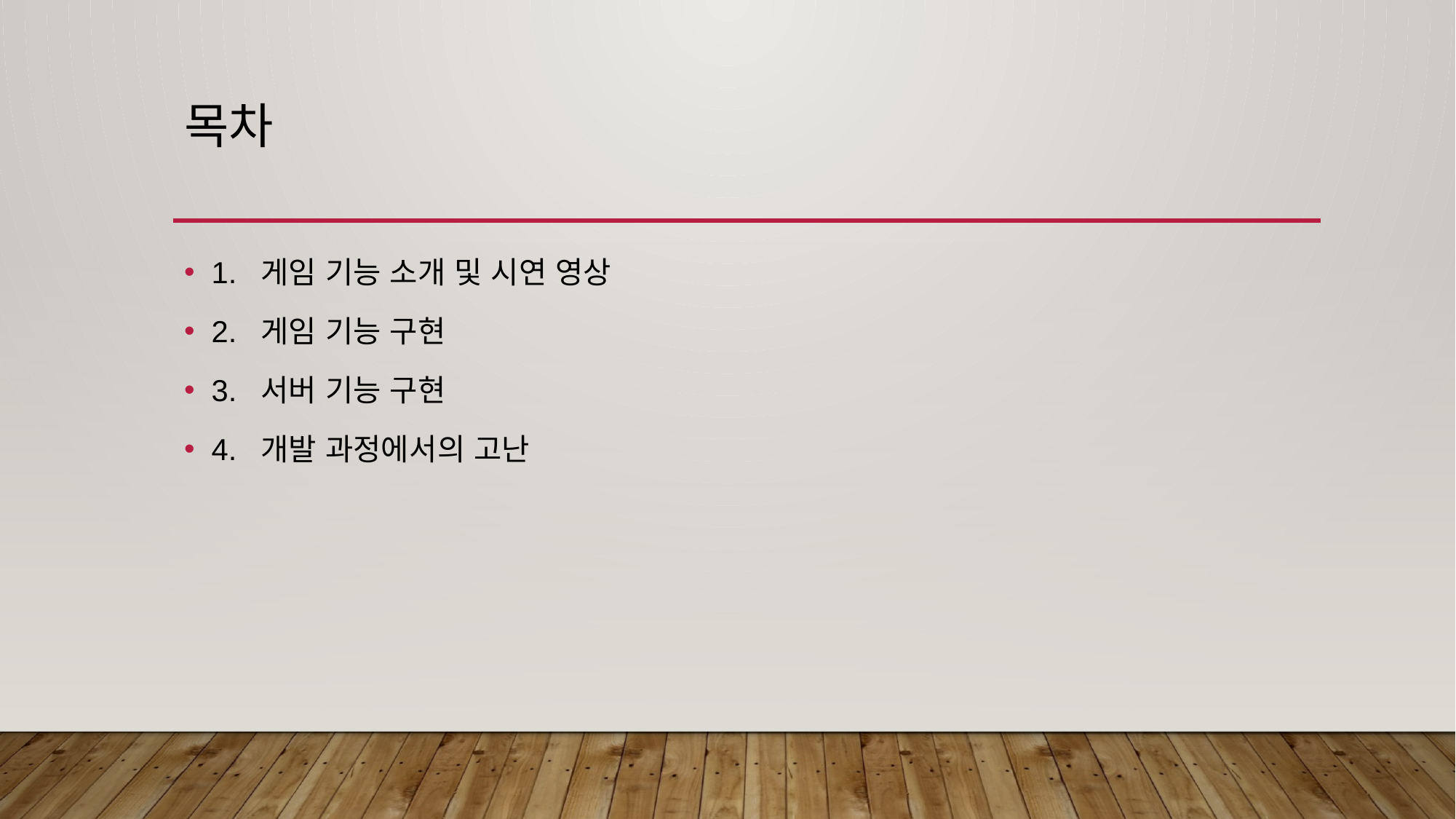

# 목차
1.  게임 기능 소개 및 시연 영상
2.  게임 기능 구현
3.  서버 기능 구현
4.  개발 과정에서의 고난